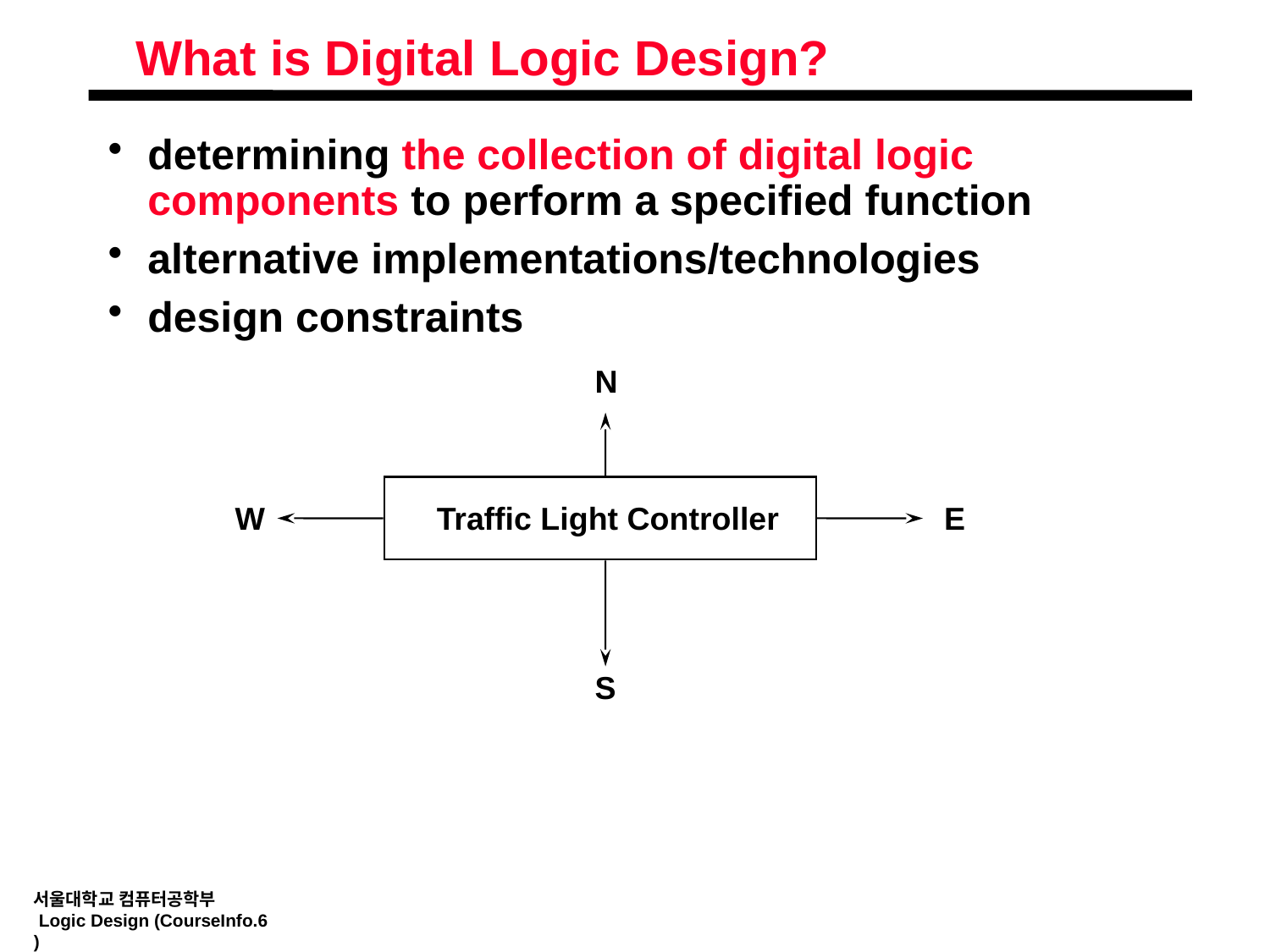

# What is Digital Logic Design?
determining the collection of digital logic components to perform a specified function
alternative implementations/technologies
design constraints

N

W
Traffic Light Controller
E

S
서울대학교 컴퓨터공학부
 Logic Design (CourseInfo.6)